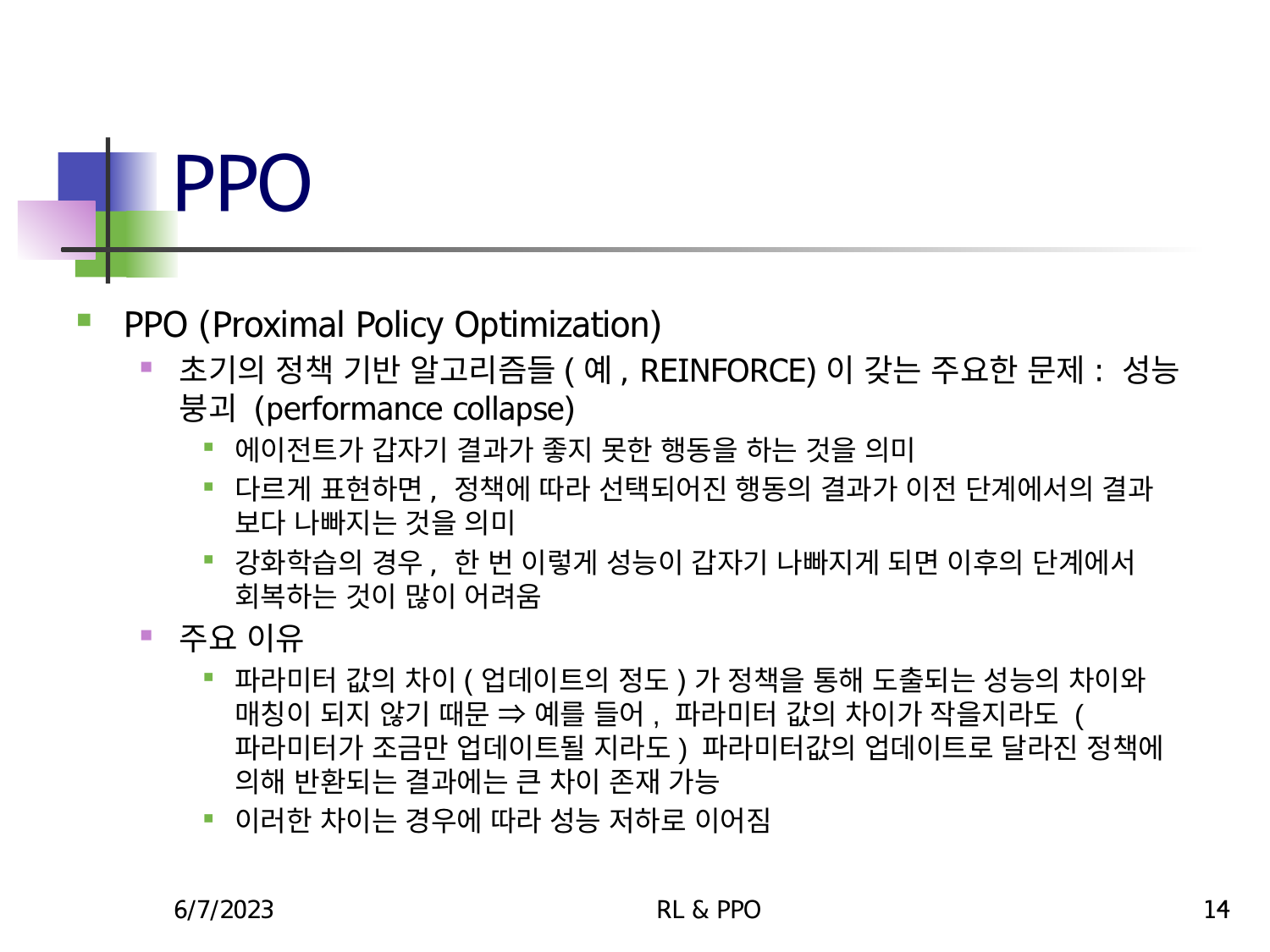

# PPO
PPO (Proximal Policy Optimization)
초기의 정책 기반 알고리즘들(예, REINFORCE)이 갖는 주요한 문제: 성능 붕괴 (performance collapse)
에이전트가 갑자기 결과가 좋지 못한 행동을 하는 것을 의미
다르게 표현하면, 정책에 따라 선택되어진 행동의 결과가 이전 단계에서의 결과 보다 나빠지는 것을 의미
강화학습의 경우, 한 번 이렇게 성능이 갑자기 나빠지게 되면 이후의 단계에서 회복하는 것이 많이 어려움
주요 이유
파라미터 값의 차이(업데이트의 정도)가 정책을 통해 도출되는 성능의 차이와 매칭이 되지 않기 때문 ⇒ 예를 들어, 파라미터 값의 차이가 작을지라도 (파라미터가 조금만 업데이트될 지라도) 파라미터값의 업데이트로 달라진 정책에 의해 반환되는 결과에는 큰 차이 존재 가능
이러한 차이는 경우에 따라 성능 저하로 이어짐

6/7/2023
RL & PPO
14